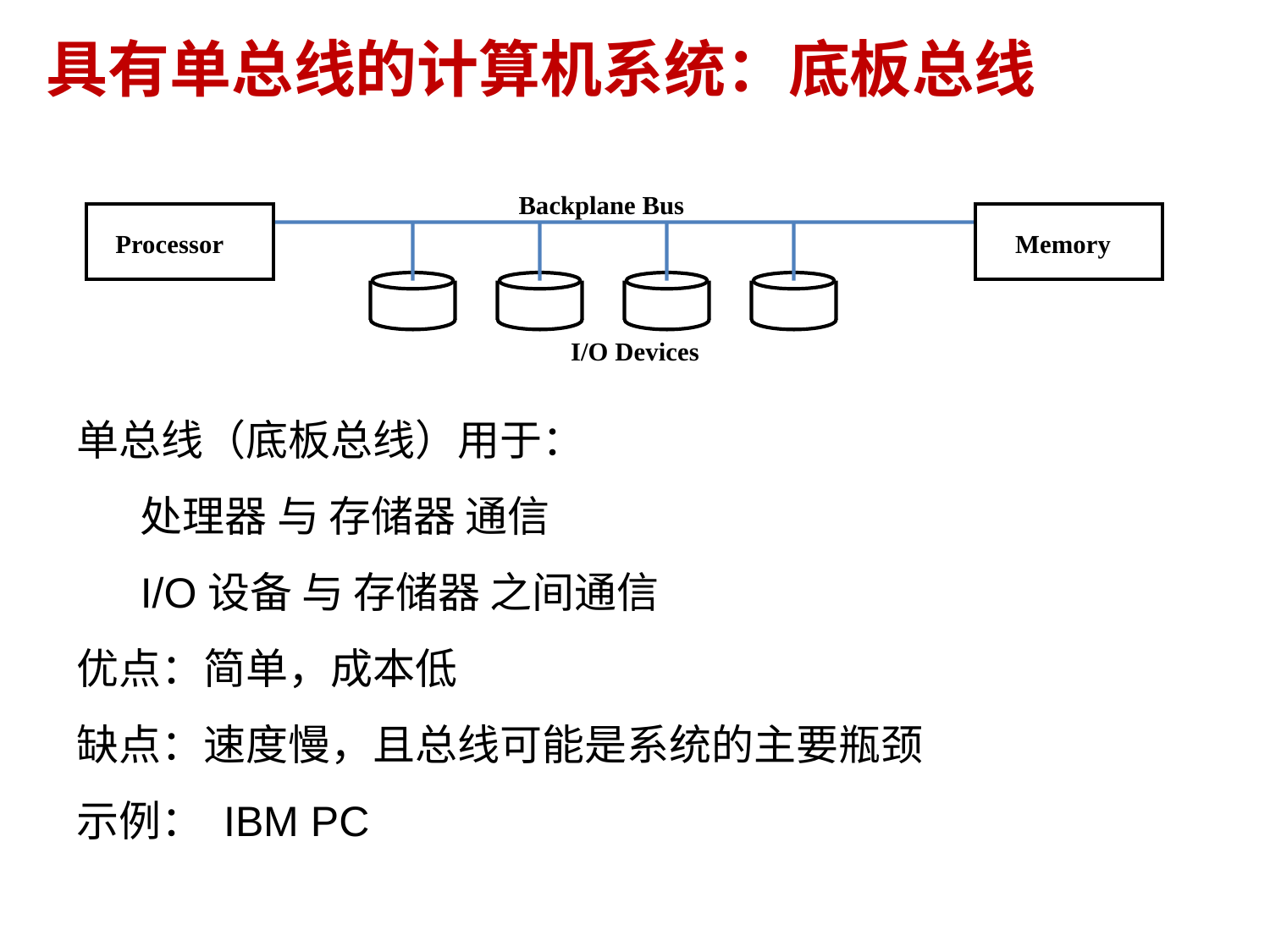

# 具有单总线的计算机系统：底板总线
Backplane Bus

Processor

Memory

I/O Devices
单总线（底板总线）用于：
处理器 与 存储器 通信
I/O设备 与 存储器 之间通信
优点：简单，成本低
缺点：速度慢，且总线可能是系统的主要瓶颈
示例： IBM PC